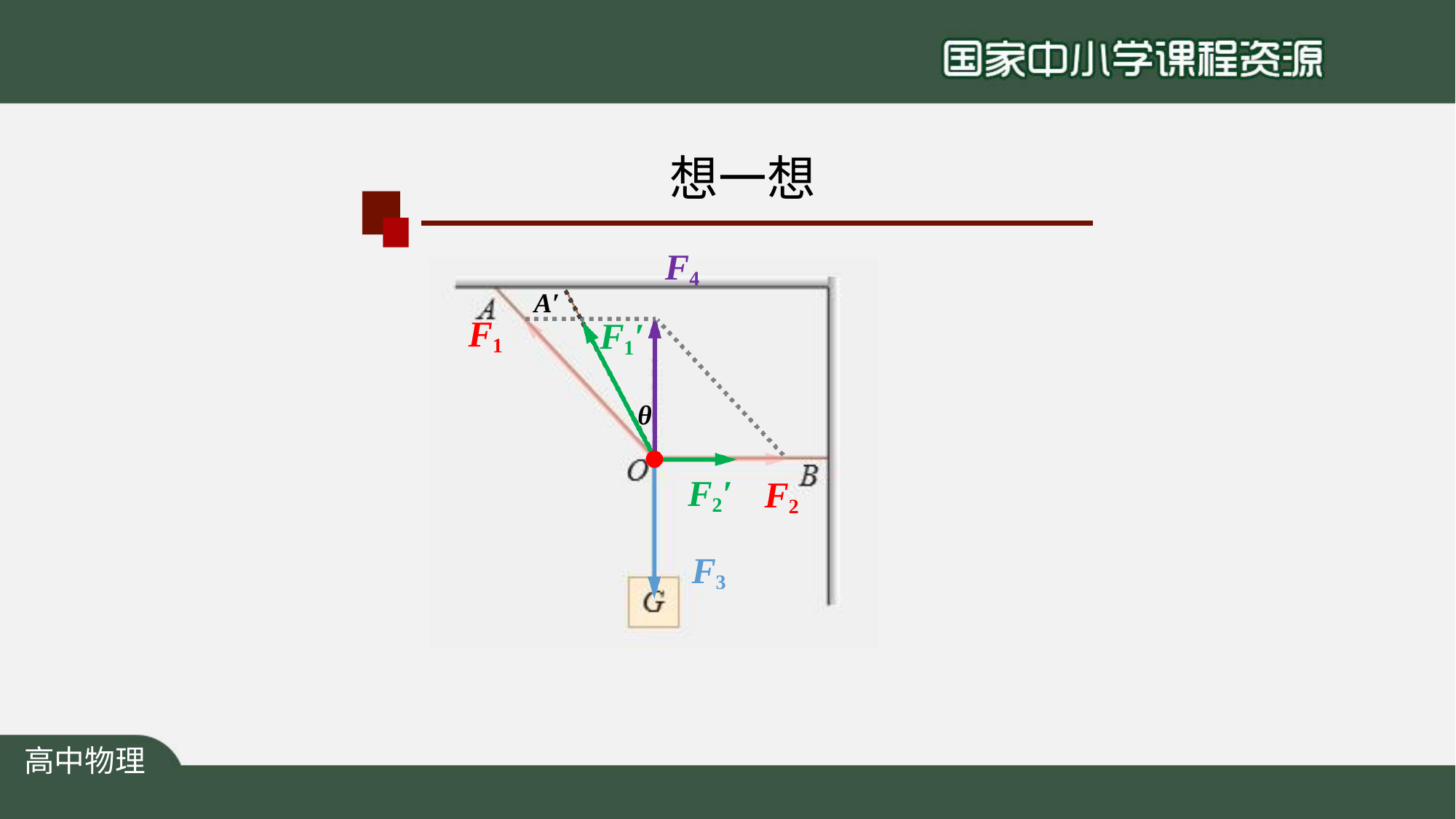

想一想

F4
A′

F1
F1′
θ
F2′
F3
F2
高中物理